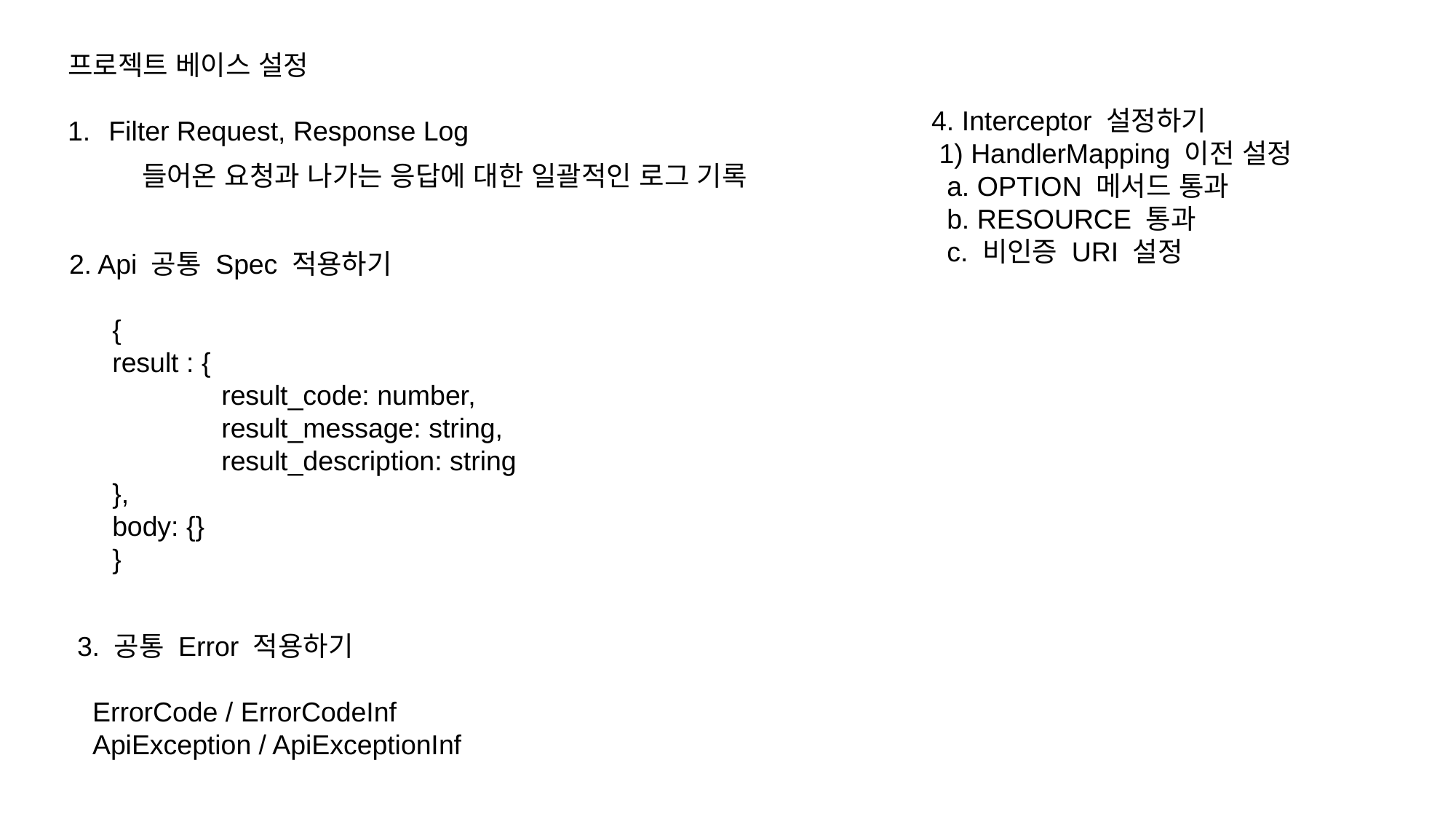

프로젝트 베이스 설정

Filter Request, Response Log
4. Interceptor 설정하기
 1) HandlerMapping 이전 설정
  a. OPTION 메서드 통과
  b. RESOURCE 통과
  c. 비인증 URI 설정
들어온 요청과 나가는 응답에 대한 일괄적인 로그 기록
2. Api 공통 Spec 적용하기
{
result : {
	result_code: number,
	result_message: string,
	result_description: string
},
body: {}
}
3. 공통 Error 적용하기

  ErrorCode / ErrorCodeInf
  ApiException / ApiExceptionInf